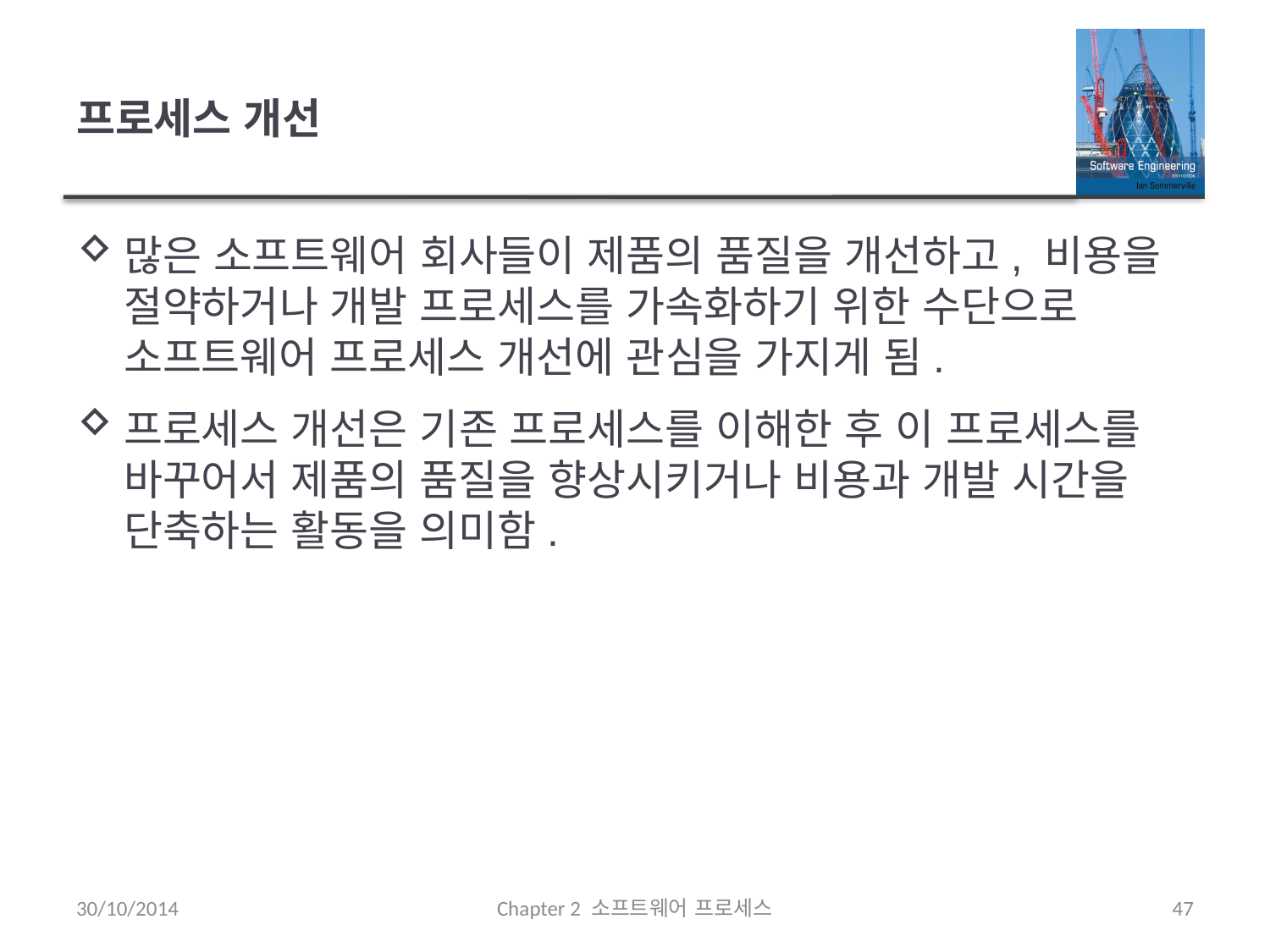

# 프로세스 개선
많은 소프트웨어 회사들이 제품의 품질을 개선하고, 비용을 절약하거나 개발 프로세스를 가속화하기 위한 수단으로 소프트웨어 프로세스 개선에 관심을 가지게 됨.
프로세스 개선은 기존 프로세스를 이해한 후 이 프로세스를 바꾸어서 제품의 품질을 향상시키거나 비용과 개발 시간을 단축하는 활동을 의미함.

30/10/2014
Chapter 2 소프트웨어 프로세스
47